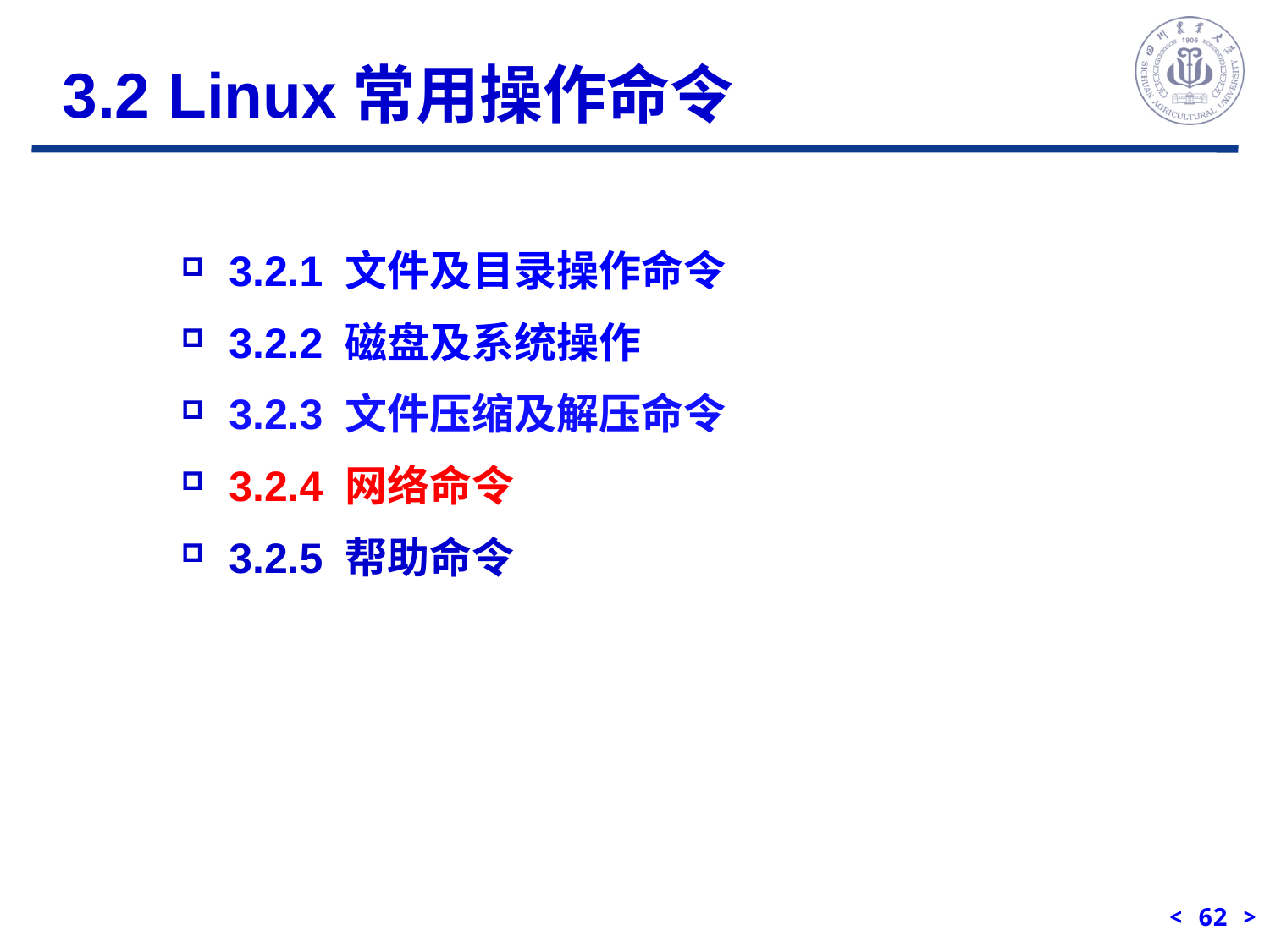

3.2 Linux常用操作命令
3.2.1 文件及目录操作命令
3.2.2 磁盘及系统操作
3.2.3 文件压缩及解压命令
3.2.4 网络命令
3.2.5 帮助命令